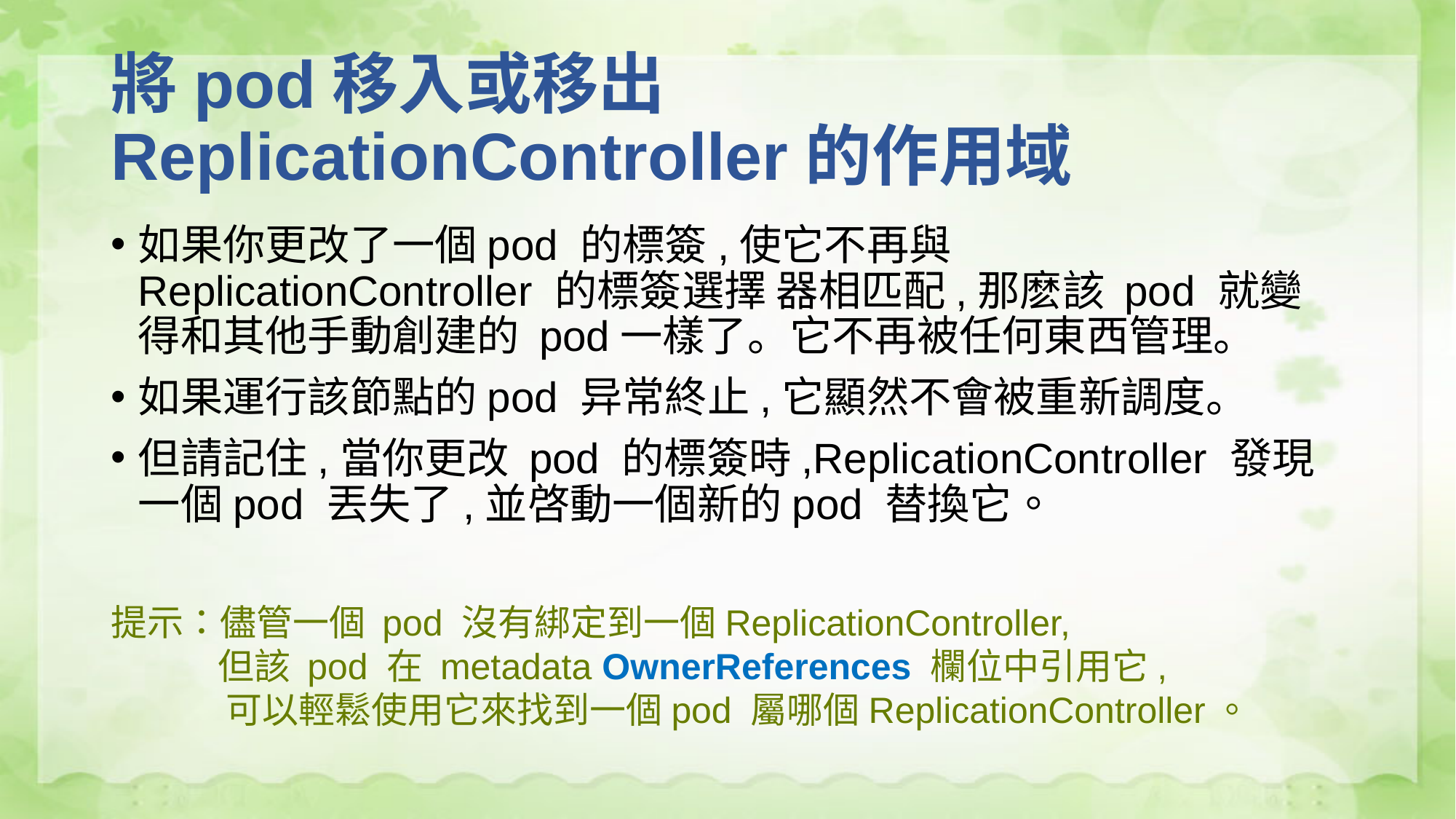

# 將pod移入或移出ReplicationController的作用域
如果你更改了一個pod 的標簽,使它不再與 ReplicationController 的標簽選擇 器相匹配,那麽該 pod 就變得和其他手動創建的 pod一樣了。它不再被任何東西管理。
如果運行該節點的pod 异常終止,它顯然不會被重新調度。
但請記住,當你更改 pod 的標簽時,ReplicationController 發現一個pod 丟失了,並啓動一個新的pod 替換它。
提示：儘管一個 pod 沒有綁定到一個ReplicationController,
            但該 pod 在 metadata OwnerReferences 欄位中引用它,
             可以輕鬆使用它來找到一個pod 屬哪個ReplicationController。